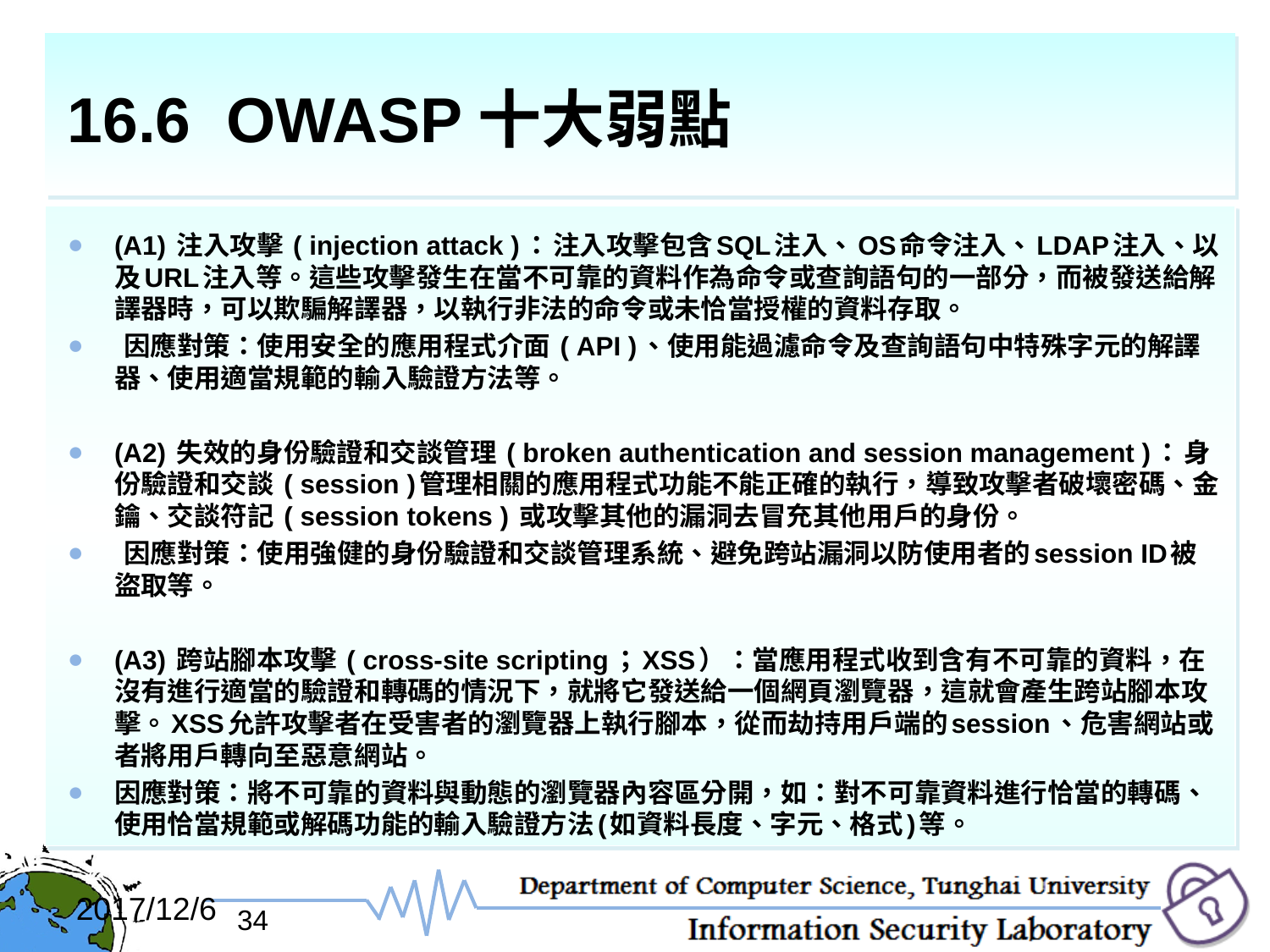

# 16.6  OWASP十大弱點
(A1) 注入攻擊 ( injection attack )： 注入攻擊包含SQL注入、OS命令注入、LDAP注入、以及URL注入等。這些攻擊發生在當不可靠的資料作為命令或查詢語句的一部分，而被發送給解譯器時，可以欺騙解譯器，以執行非法的命令或未恰當授權的資料存取。
 因應對策：使用安全的應用程式介面 ( API )、使用能過濾命令及查詢語句中特殊字元的解譯器、使用適當規範的輸入驗證方法等。

(A2) 失效的身份驗證和交談管理 ( broken authentication and session management )： 身份驗證和交談 ( session )管理相關的應用程式功能不能正確的執行，導致攻擊者破壞密碼、金鑰、交談符記 ( session tokens ) 或攻擊其他的漏洞去冒充其他用戶的身份。
 因應對策：使用強健的身份驗證和交談管理系統、避免跨站漏洞以防使用者的session ID被盜取等。

(A3) 跨站腳本攻擊 ( cross-site scripting；XSS）：當應用程式收到含有不可靠的資料，在沒有進行適當的驗證和轉碼的情況下，就將它發送給一個網頁瀏覽器，這就會產生跨站腳本攻擊。XSS允許攻擊者在受害者的瀏覽器上執行腳本，從而劫持用戶端的session、危害網站或者將用戶轉向至惡意網站。
因應對策：將不可靠的資料與動態的瀏覽器內容區分開，如：對不可靠資料進行恰當的轉碼、使用恰當規範或解碼功能的輸入驗證方法(如資料長度、字元、格式)等。
2017/12/6
34